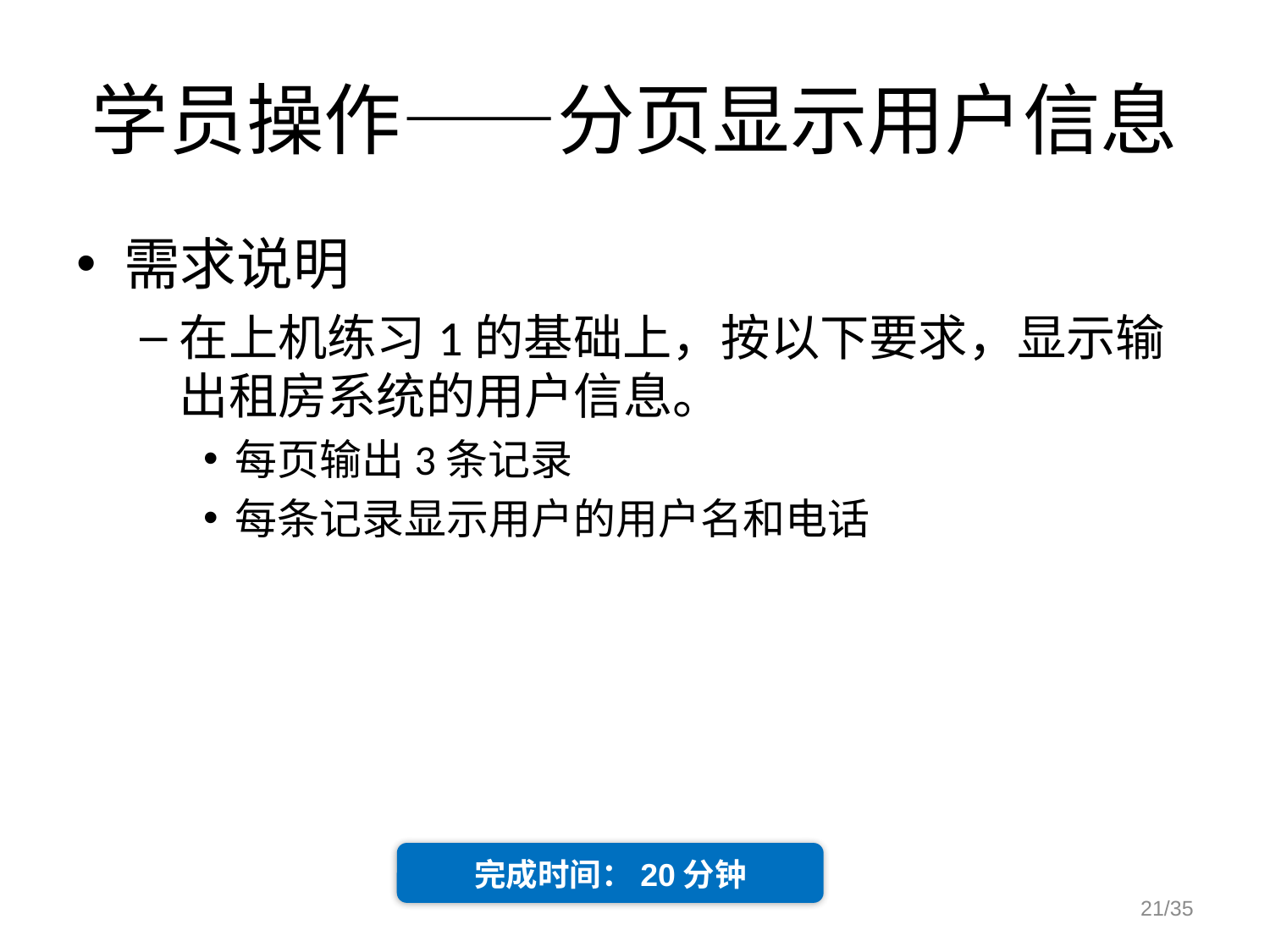

# 学员操作——分页显示用户信息
需求说明
在上机练习1的基础上，按以下要求，显示输出租房系统的用户信息。
每页输出3条记录
每条记录显示用户的用户名和电话

完成时间：20分钟
21/35